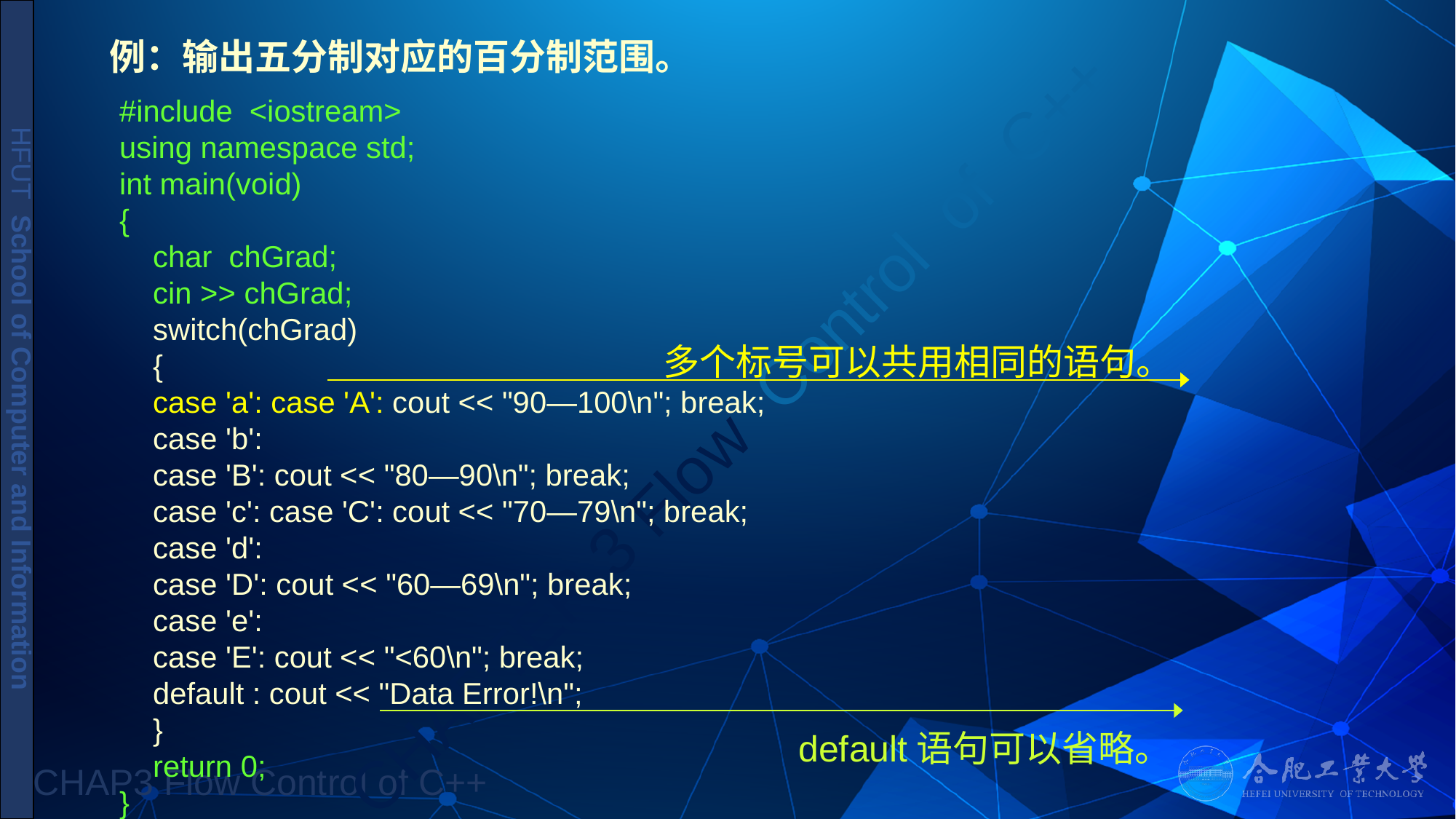

# 例：输出五分制对应的百分制范围。
#include  <iostream>
using namespace std;
int main(void)
{
    char  chGrad;
    cin >> chGrad;
    switch(chGrad)
    {
    case 'a': case 'A': cout << "90—100\n"; break;
    case 'b':
    case 'B': cout << "80—90\n"; break;
    case 'c': case 'C': cout << "70—79\n"; break;
    case 'd':
    case 'D': cout << "60—69\n"; break;
    case 'e':
    case 'E': cout << "<60\n"; break;
    default : cout << "Data Error!\n";
    }
    return 0;
}
多个标号可以共用相同的语句。
default语句可以省略。